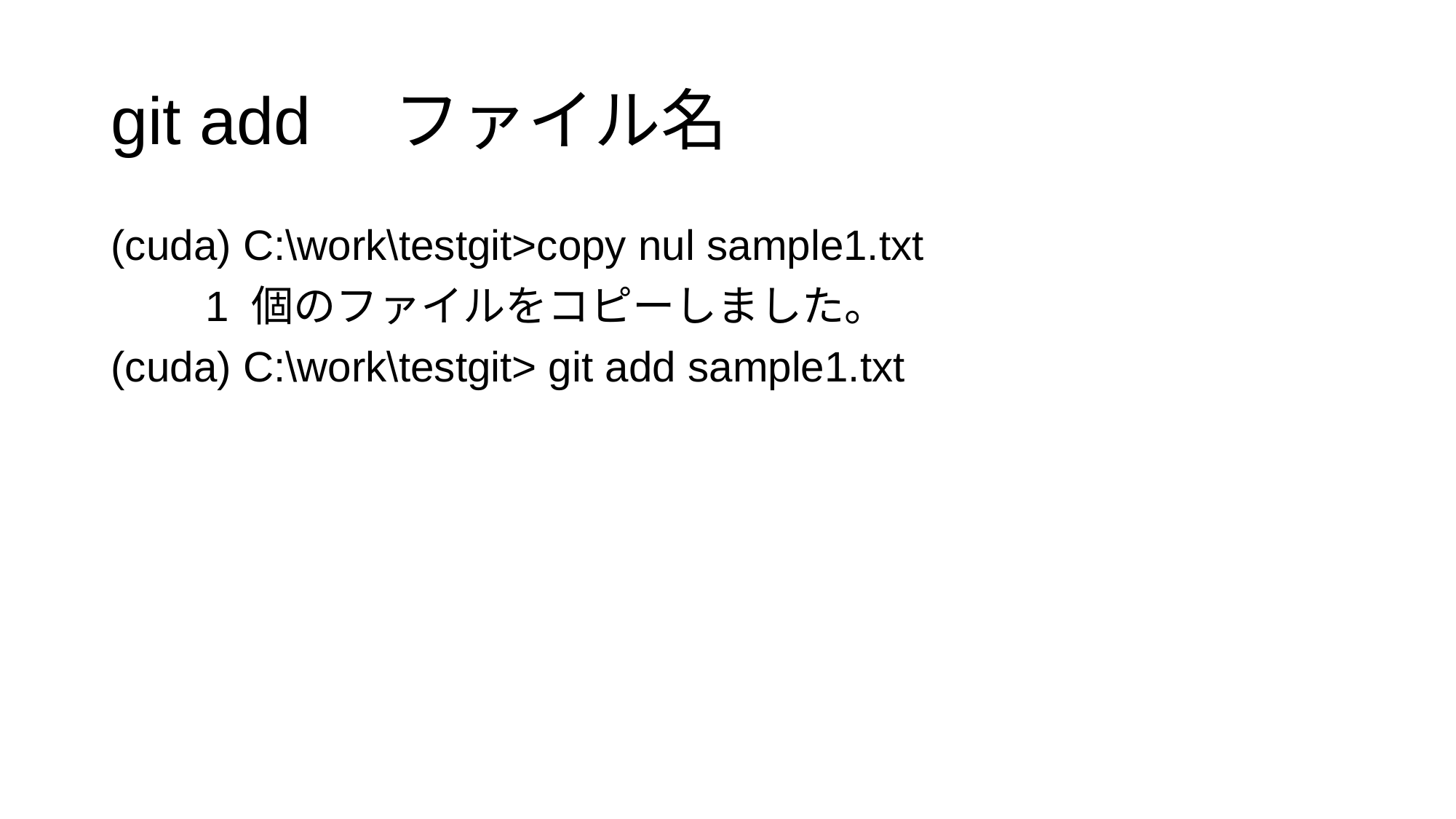

# git add　ファイル名
(cuda) C:\work\testgit>copy nul sample1.txt
        1 個のファイルをコピーしました。
(cuda) C:\work\testgit> git add sample1.txt